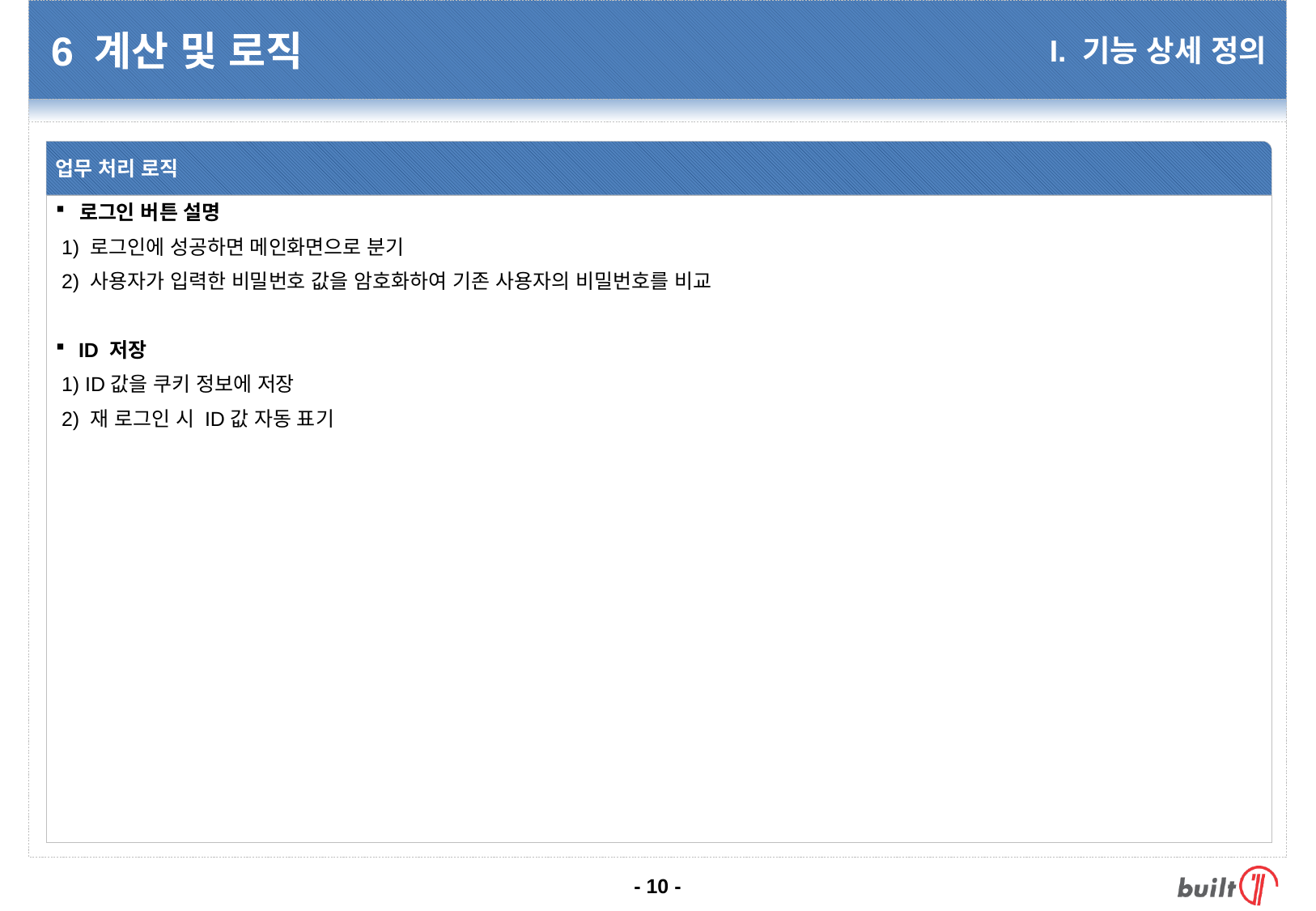

# 6 계산 및 로직
I. 기능 상세 정의
업무 처리 로직
로그인 버튼 설명
 1) 로그인에 성공하면 메인화면으로 분기
 2) 사용자가 입력한 비밀번호 값을 암호화하여 기존 사용자의 비밀번호를 비교

ID 저장
 1) ID값을 쿠키 정보에 저장
 2) 재 로그인 시 ID값 자동 표기